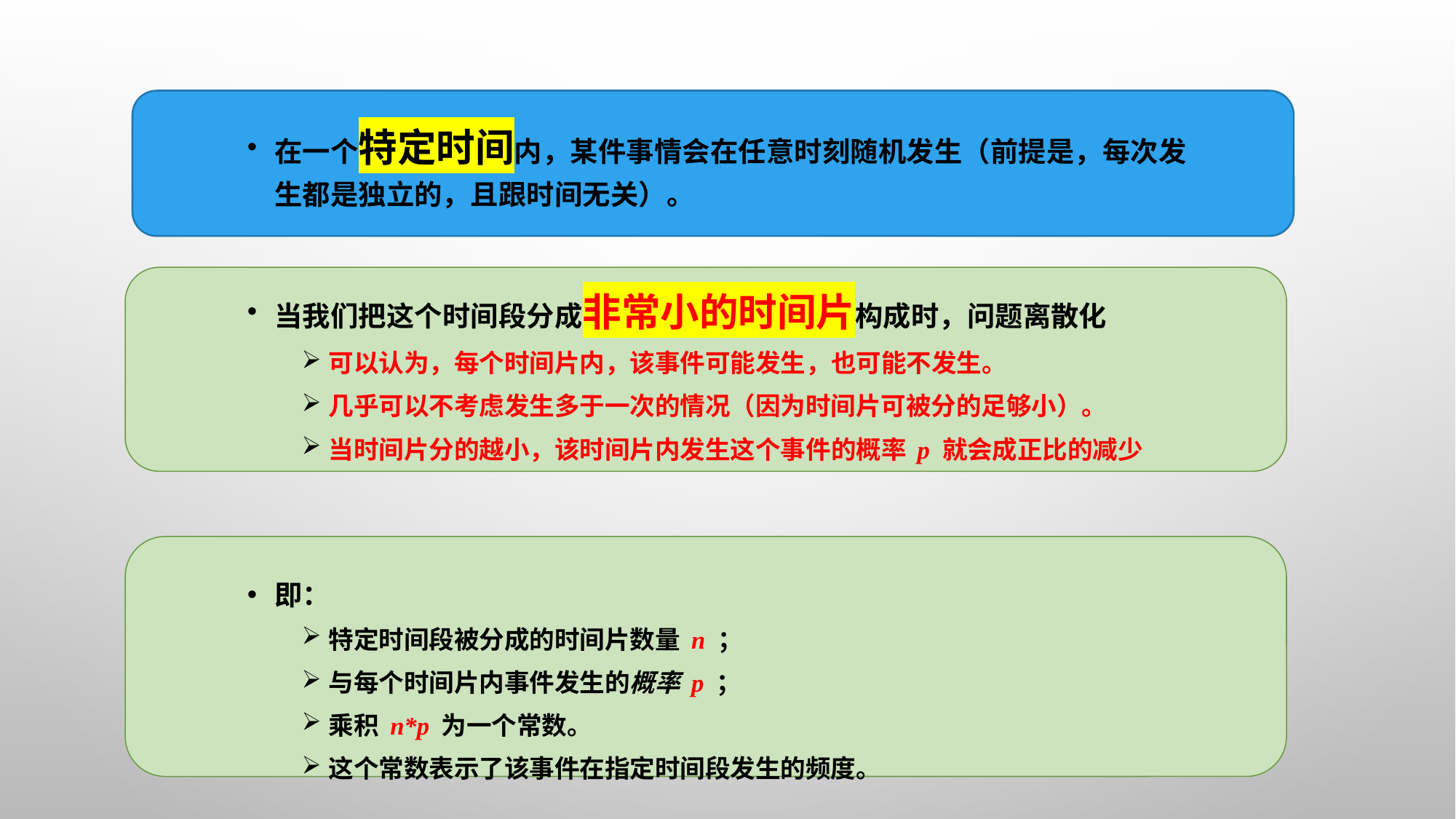

在一个特定时间内，某件事情会在任意时刻随机发生（前提是，每次发生都是独立的，且跟时间无关）。

当我们把这个时间段分成非常小的时间片构成时，问题离散化
可以认为，每个时间片内，该事件可能发生，也可能不发生。
几乎可以不考虑发生多于一次的情况（因为时间片可被分的足够小）。
当时间片分的越小，该时间片内发生这个事件的概率 p 就会成正比的减少

即：
特定时间段被分成的时间片数量 n ；
与每个时间片内事件发生的概率 p ；
乘积 n*p 为一个常数。
这个常数表示了该事件在指定时间段发生的频度。